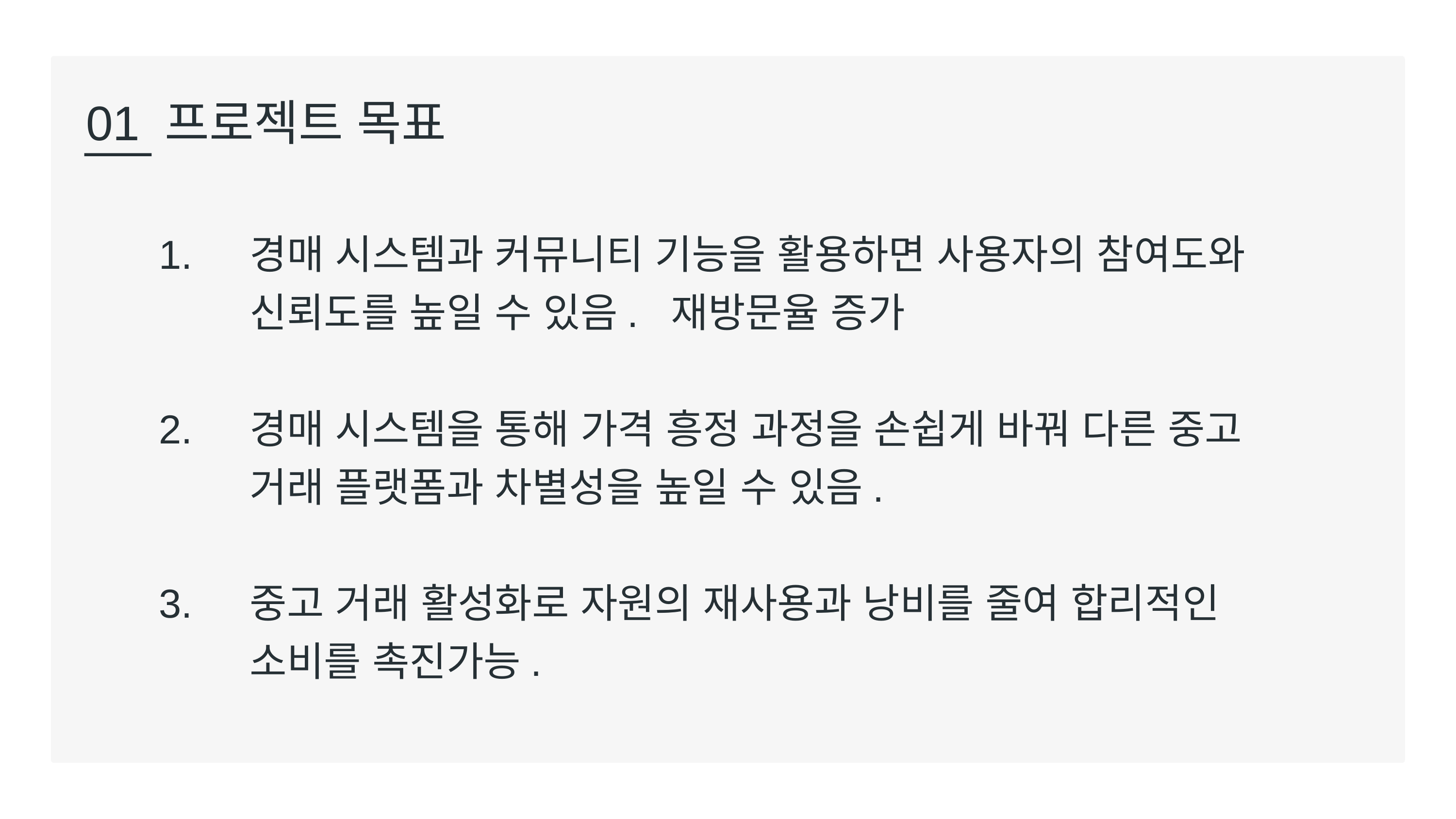

01 프로젝트 목표

경매 시스템과 커뮤니티 기능을 활용하면 사용자의 참여도와 신뢰도를 높일 수 있음.  재방문율 증가

경매 시스템을 통해 가격 흥정 과정을 손쉽게 바꿔 다른 중고 거래 플랫폼과 차별성을 높일 수 있음.

중고 거래 활성화로 자원의 재사용과 낭비를 줄여 합리적인 소비를 촉진가능.